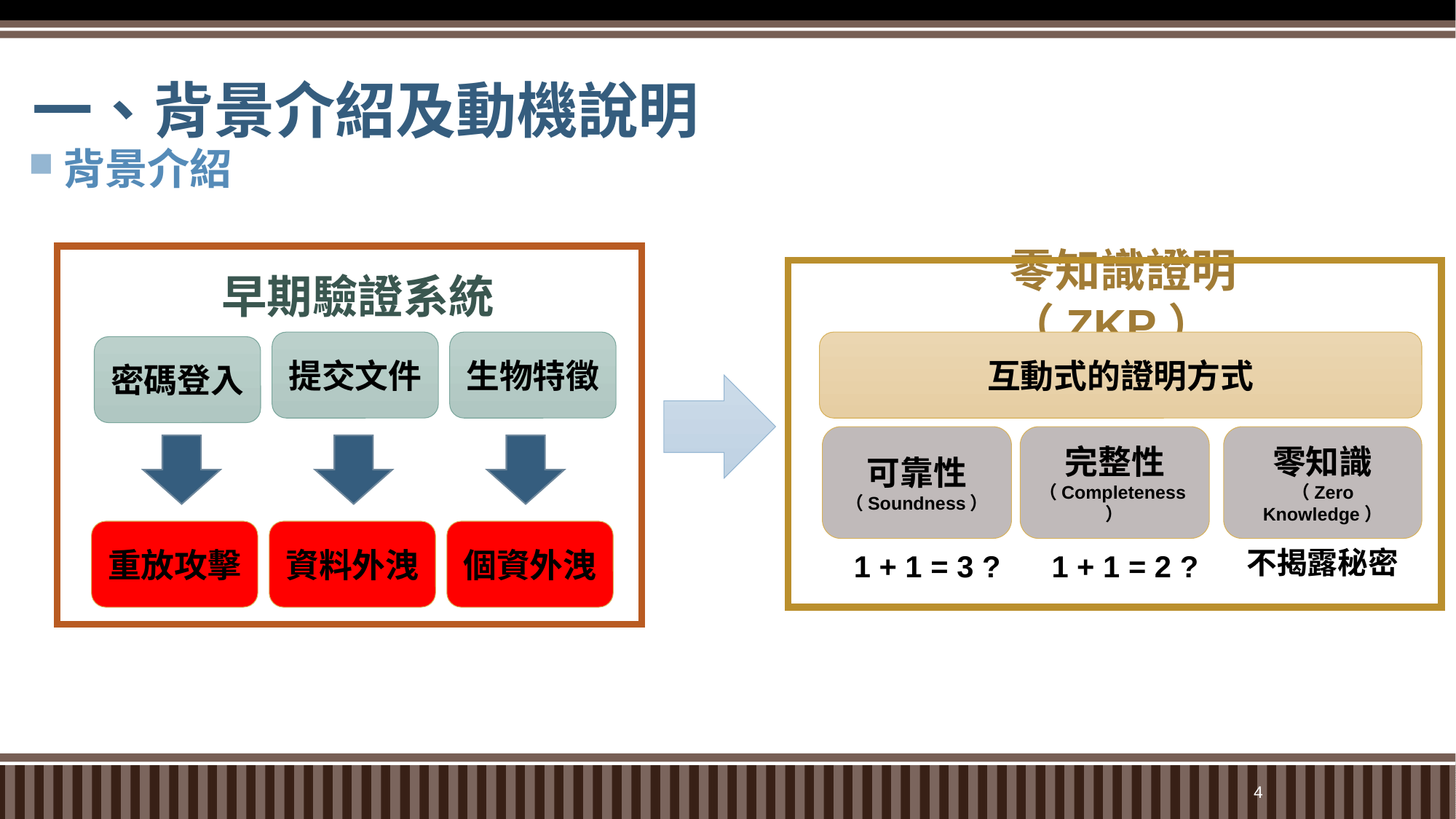

# 一、背景介紹及動機說明
背景介紹

早期驗證系統
零知識證明（ZKP）
提交文件
生物特徵
互動式的證明方式
密碼登入

可靠性
（Soundness）
完整性
（Completeness）
零知識
（Zero Knowledge）

重放攻擊
資料外洩
個資外洩
不揭露秘密
1 + 1 = 3 ?
1 + 1 = 2 ?
4